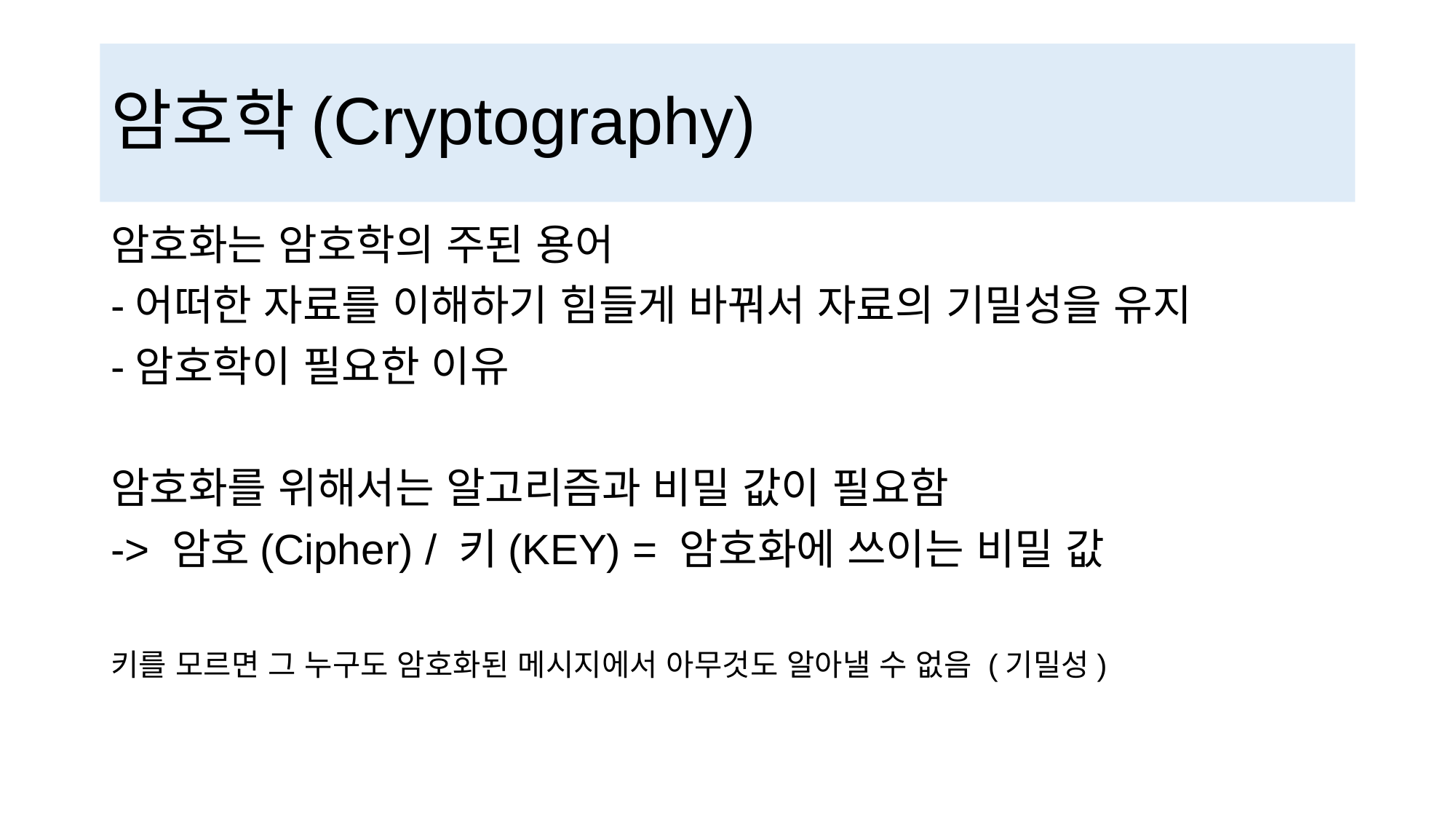

# 암호학(Cryptography)
암호화는 암호학의 주된 용어
-어떠한 자료를 이해하기 힘들게 바꿔서 자료의 기밀성을 유지
-암호학이 필요한 이유

암호화를 위해서는 알고리즘과 비밀 값이 필요함
-> 암호(Cipher) / 키(KEY) = 암호화에 쓰이는 비밀 값

키를 모르면 그 누구도 암호화된 메시지에서 아무것도 알아낼 수 없음 (기밀성)